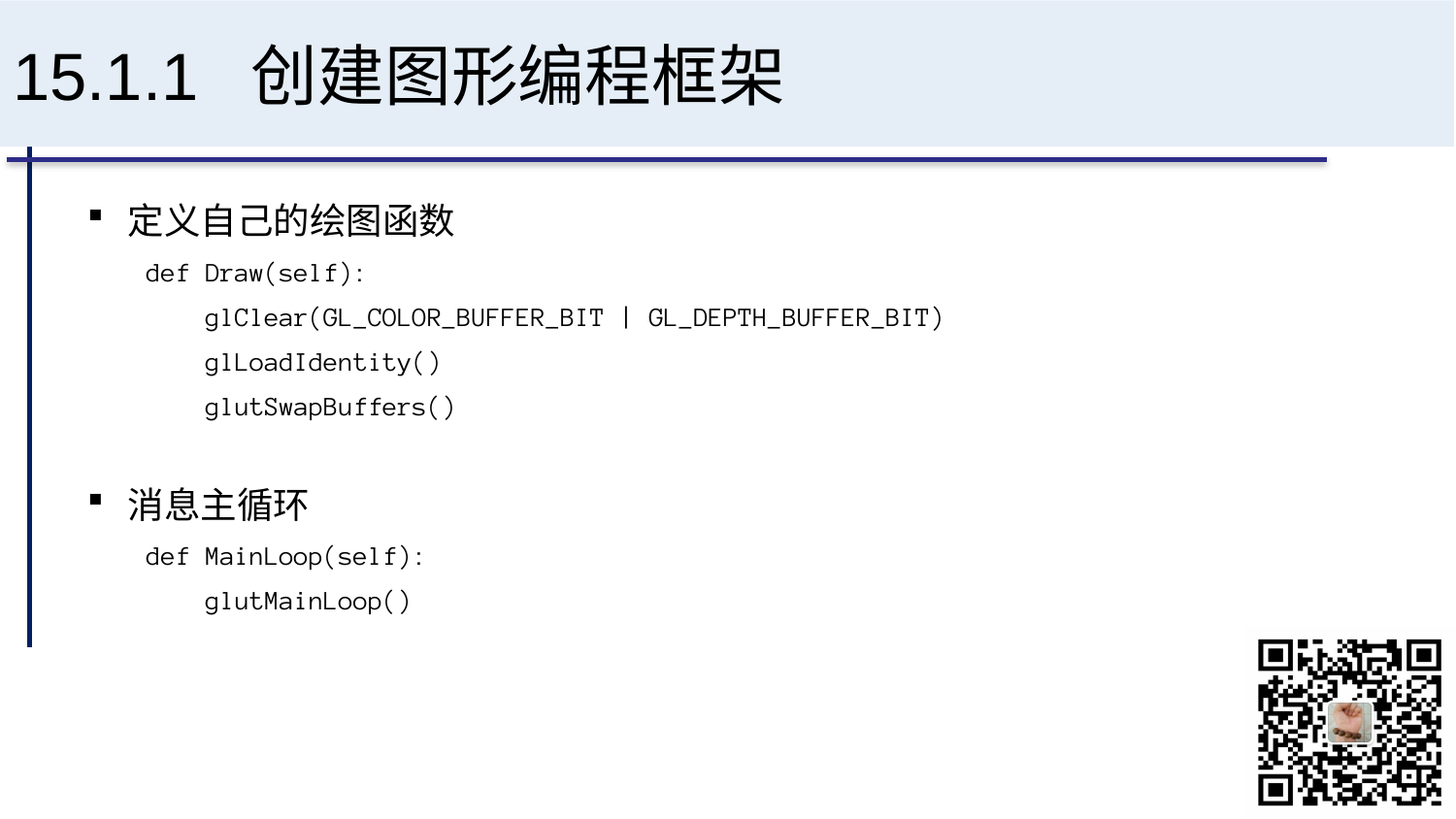

# 15.1.1  创建图形编程框架
定义自己的绘图函数
    def Draw(self):
        glClear(GL_COLOR_BUFFER_BIT | GL_DEPTH_BUFFER_BIT)
        glLoadIdentity()
        glutSwapBuffers()

消息主循环
    def MainLoop(self):
        glutMainLoop()